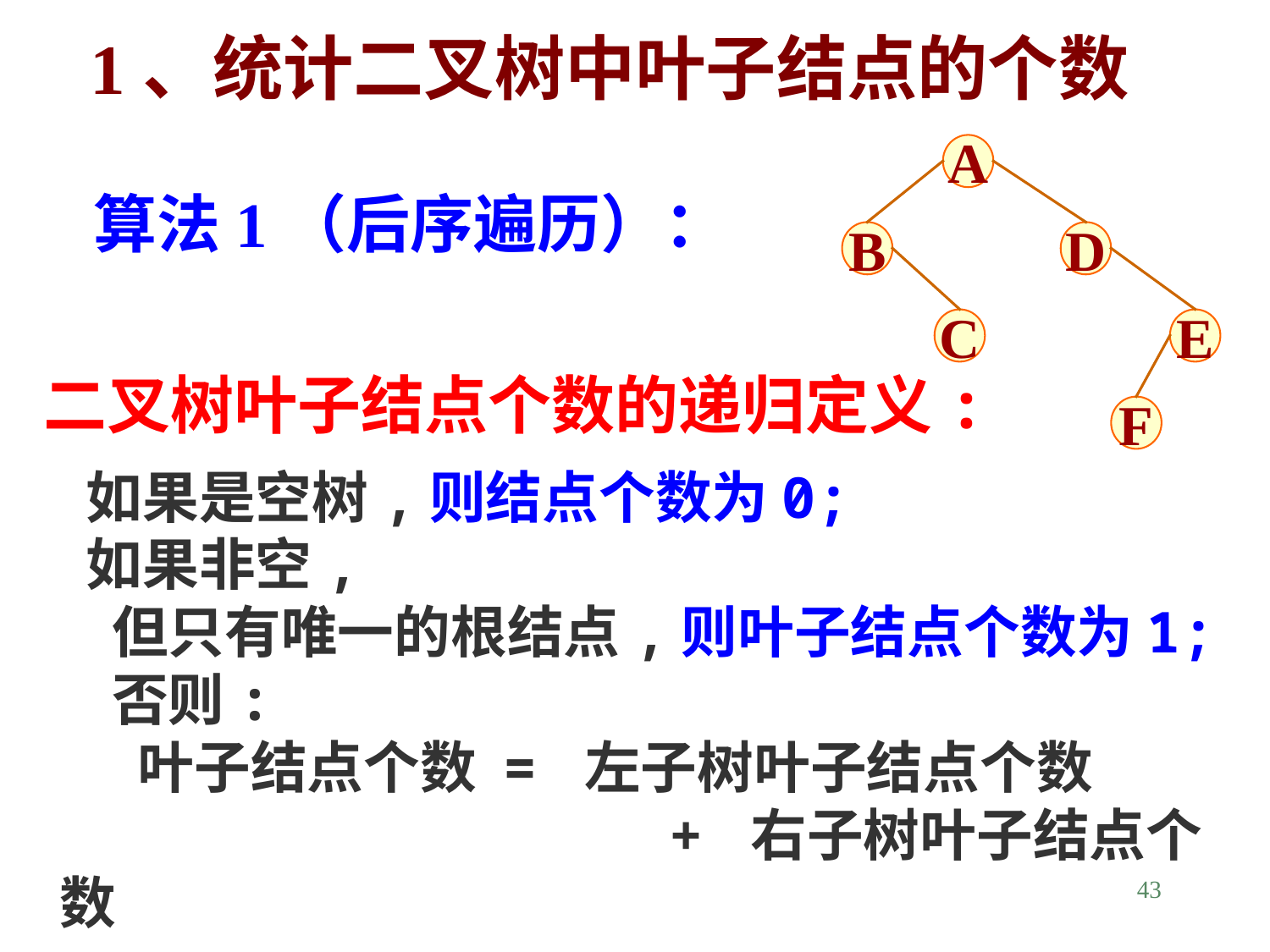

1、统计二叉树中叶子结点的个数
A

B
D

C
E

F
算法1（后序遍历）：
算法1：
二叉树叶子结点个数的递归定义:
 如果是空树,则结点个数为0;
 如果非空,
   但只有唯一的根结点,则叶子结点个数为1;
   否则:
     叶子结点个数 = 左子树叶子结点个数
                  + 右子树叶子结点个数

43